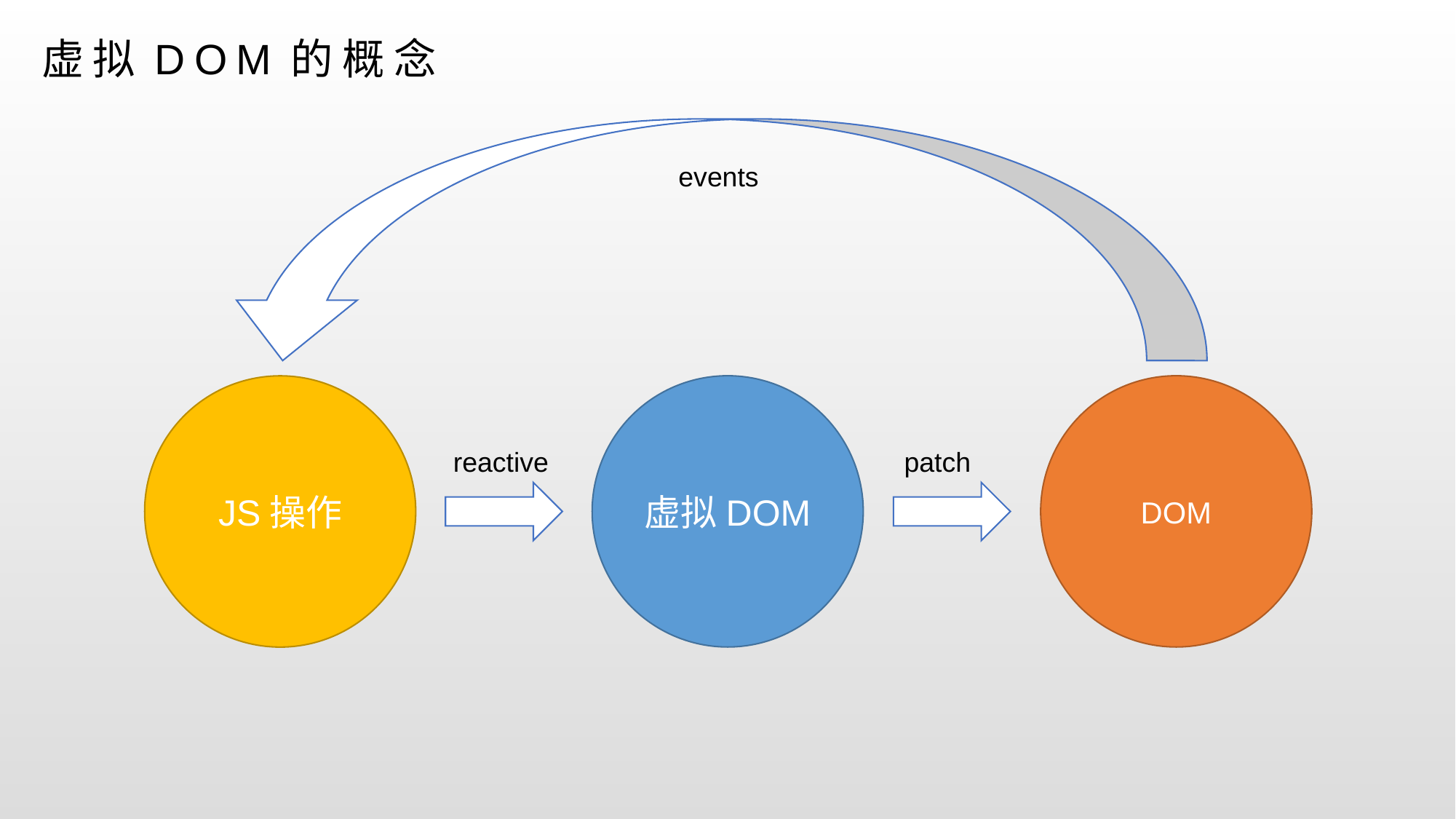

# 虚拟DOM的概念

events
虚拟DOM
DOM
JS操作
reactive
patch